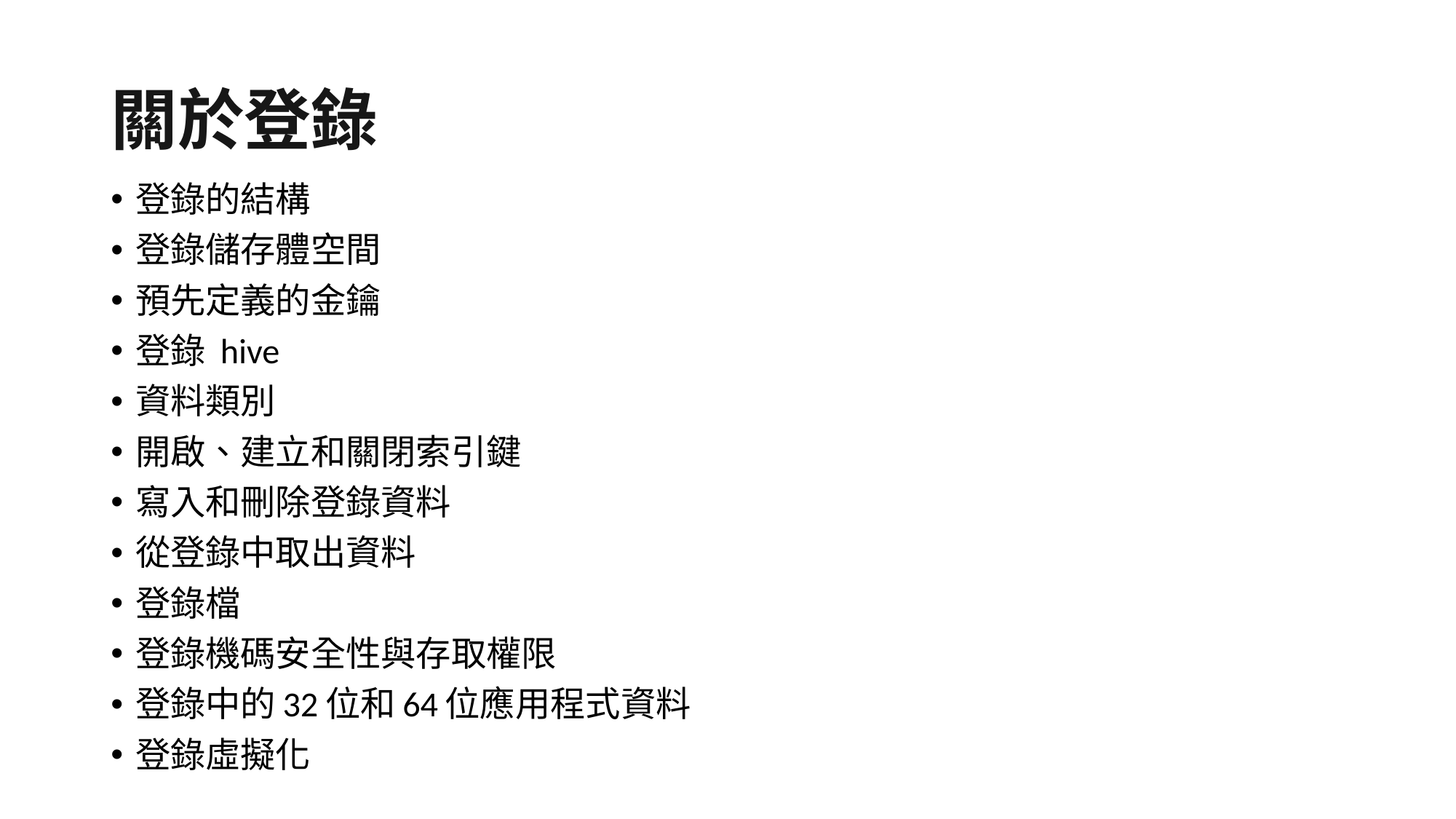

# 關於登錄
登錄的結構
登錄儲存體空間
預先定義的金鑰
登錄 hive
資料類別
開啟、建立和關閉索引鍵
寫入和刪除登錄資料
從登錄中取出資料
登錄檔
登錄機碼安全性與存取權限
登錄中的32位和64位應用程式資料
登錄虛擬化